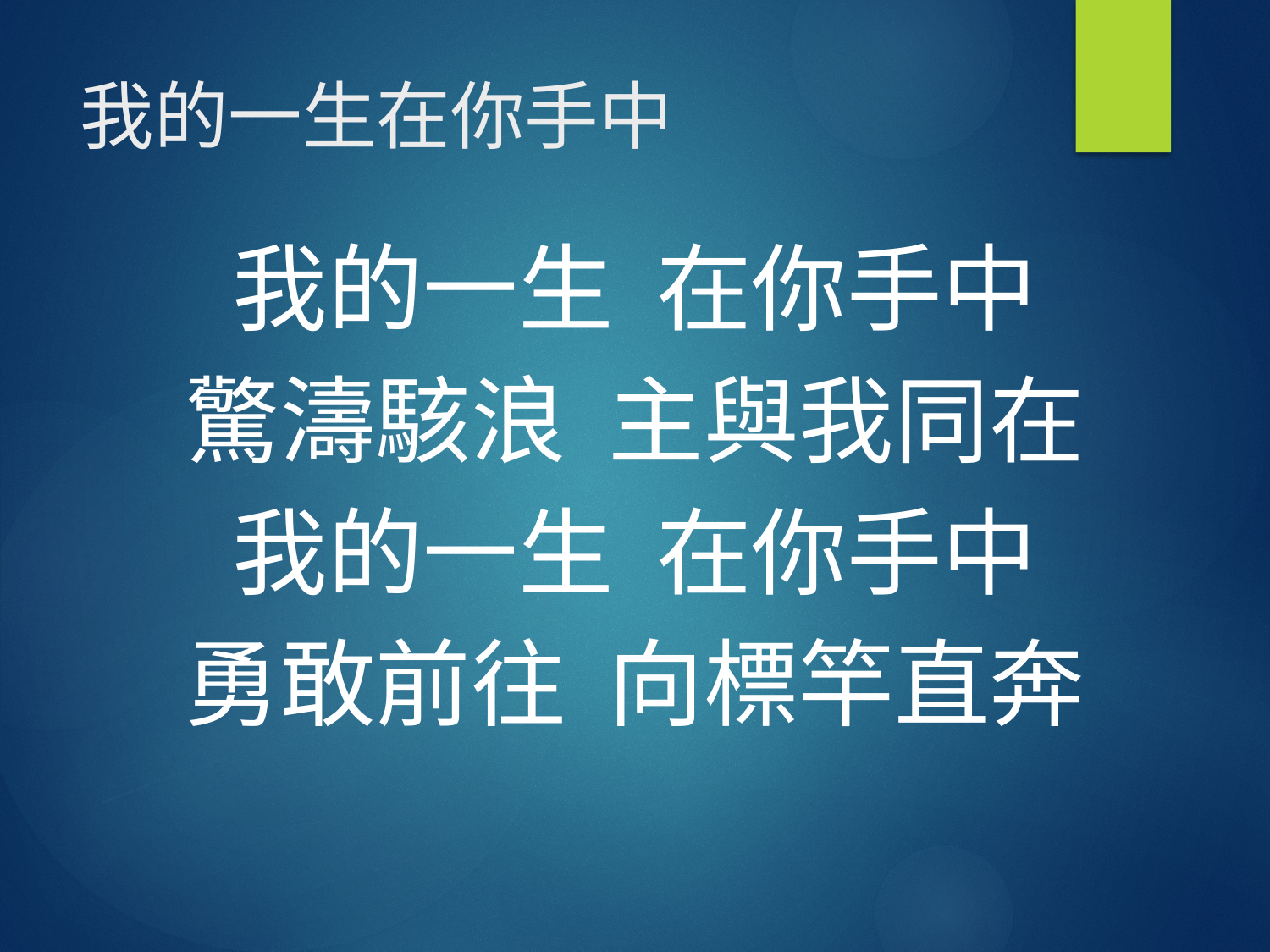

# 我的一生在你手中
我的一生  在你手中
驚濤駭浪  主與我同在
我的一生  在你手中
勇敢前往  向標竿直奔